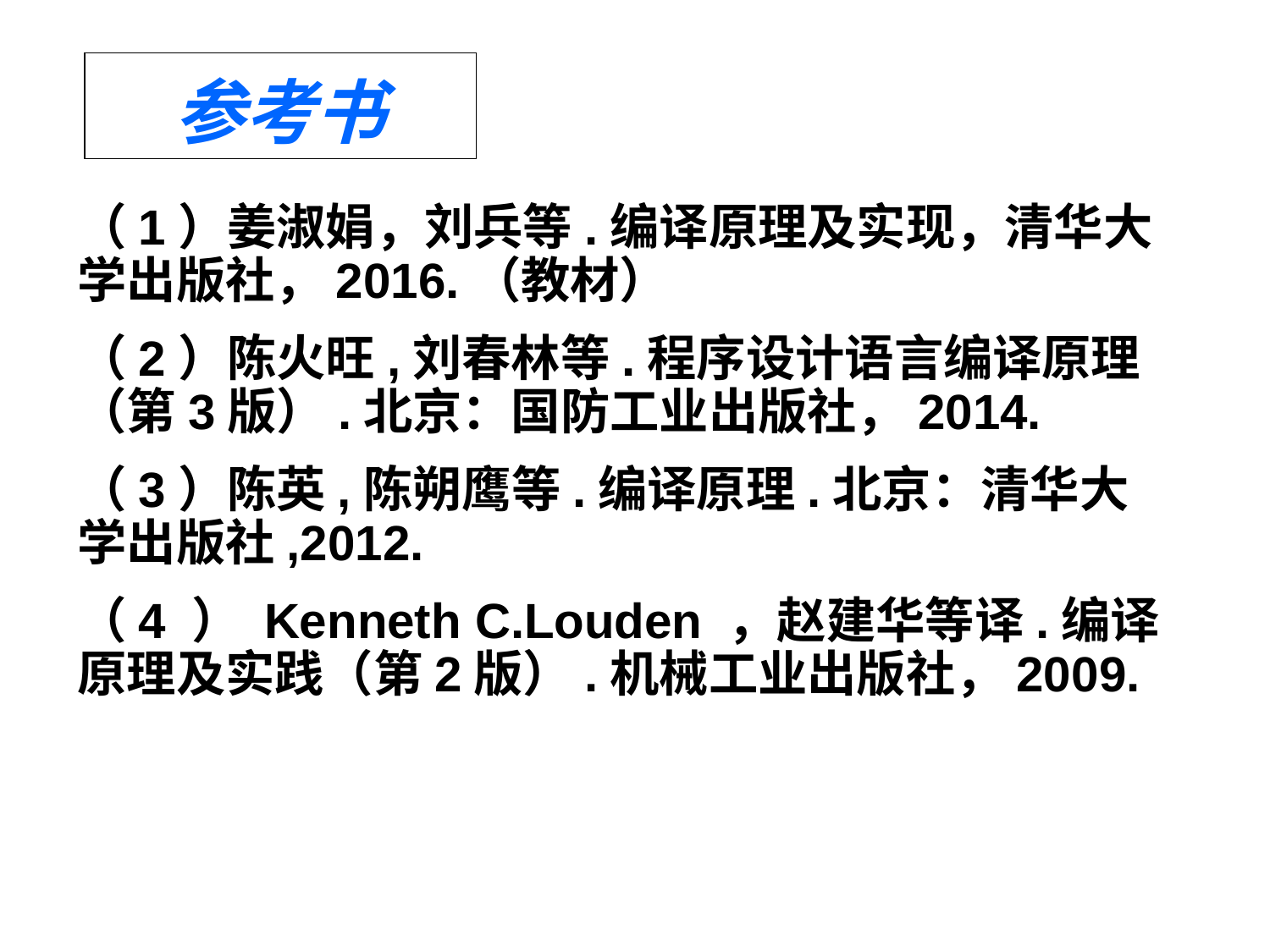

参考书
（1）姜淑娟，刘兵等.编译原理及实现，清华大学出版社，2016.（教材）
（2）陈火旺,刘春林等.程序设计语言编译原理（第3版）.北京：国防工业出版社，2014.
（3）陈英,陈朔鹰等.编译原理.北京：清华大学出版社,2012.
（4 ） Kenneth C.Louden ，赵建华等译.编译原理及实践（第2版）.机械工业出版社，2009.